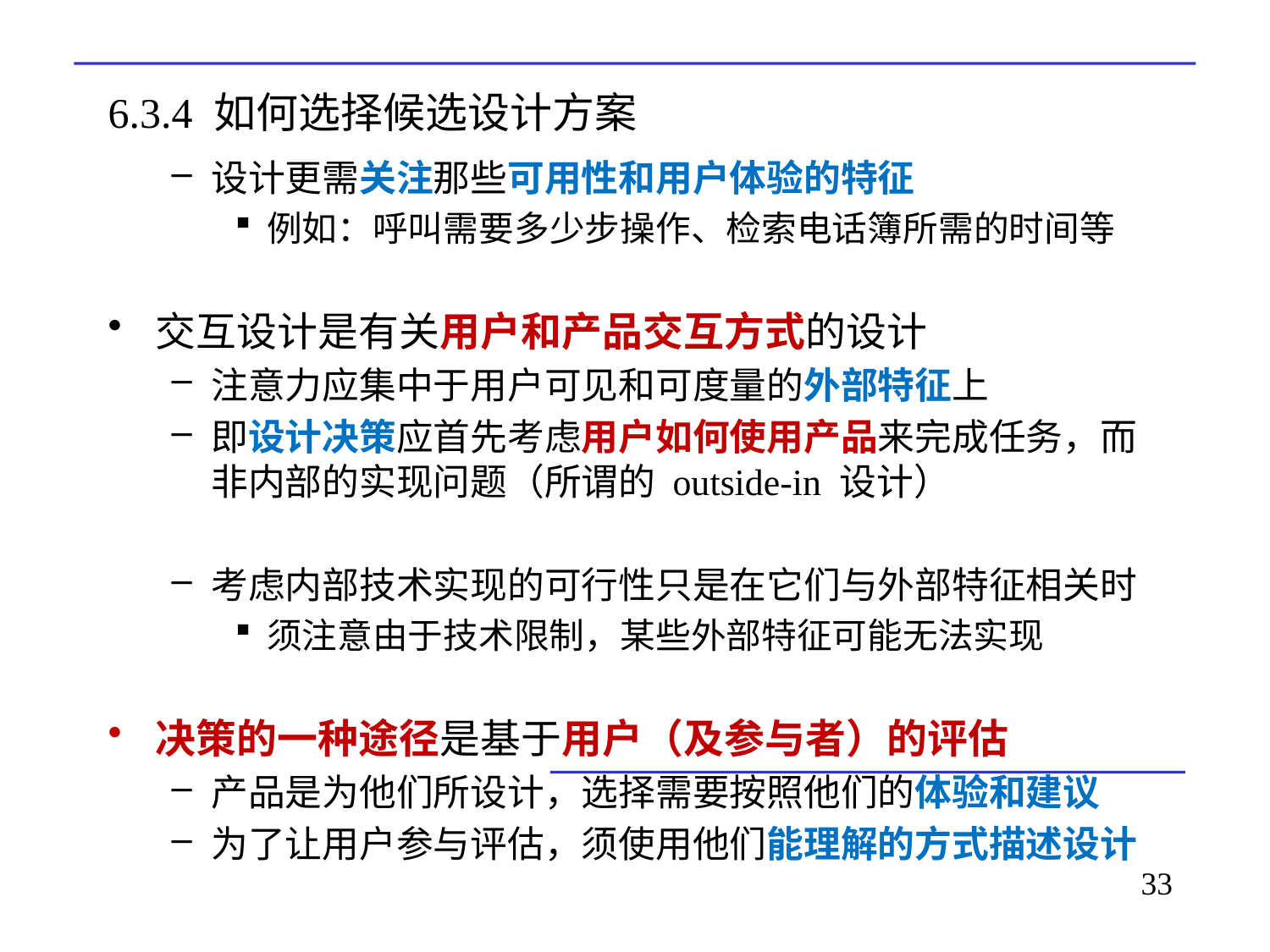

# 6.3.4 如何选择候选设计方案
设计更需关注那些可用性和用户体验的特征
例如：呼叫需要多少步操作、检索电话簿所需的时间等

交互设计是有关用户和产品交互方式的设计
注意力应集中于用户可见和可度量的外部特征上
即设计决策应首先考虑用户如何使用产品来完成任务，而非内部的实现问题（所谓的 outside-in 设计）

考虑内部技术实现的可行性只是在它们与外部特征相关时
须注意由于技术限制，某些外部特征可能无法实现

决策的一种途径是基于用户（及参与者）的评估
产品是为他们所设计，选择需要按照他们的体验和建议
为了让用户参与评估，须使用他们能理解的方式描述设计
33